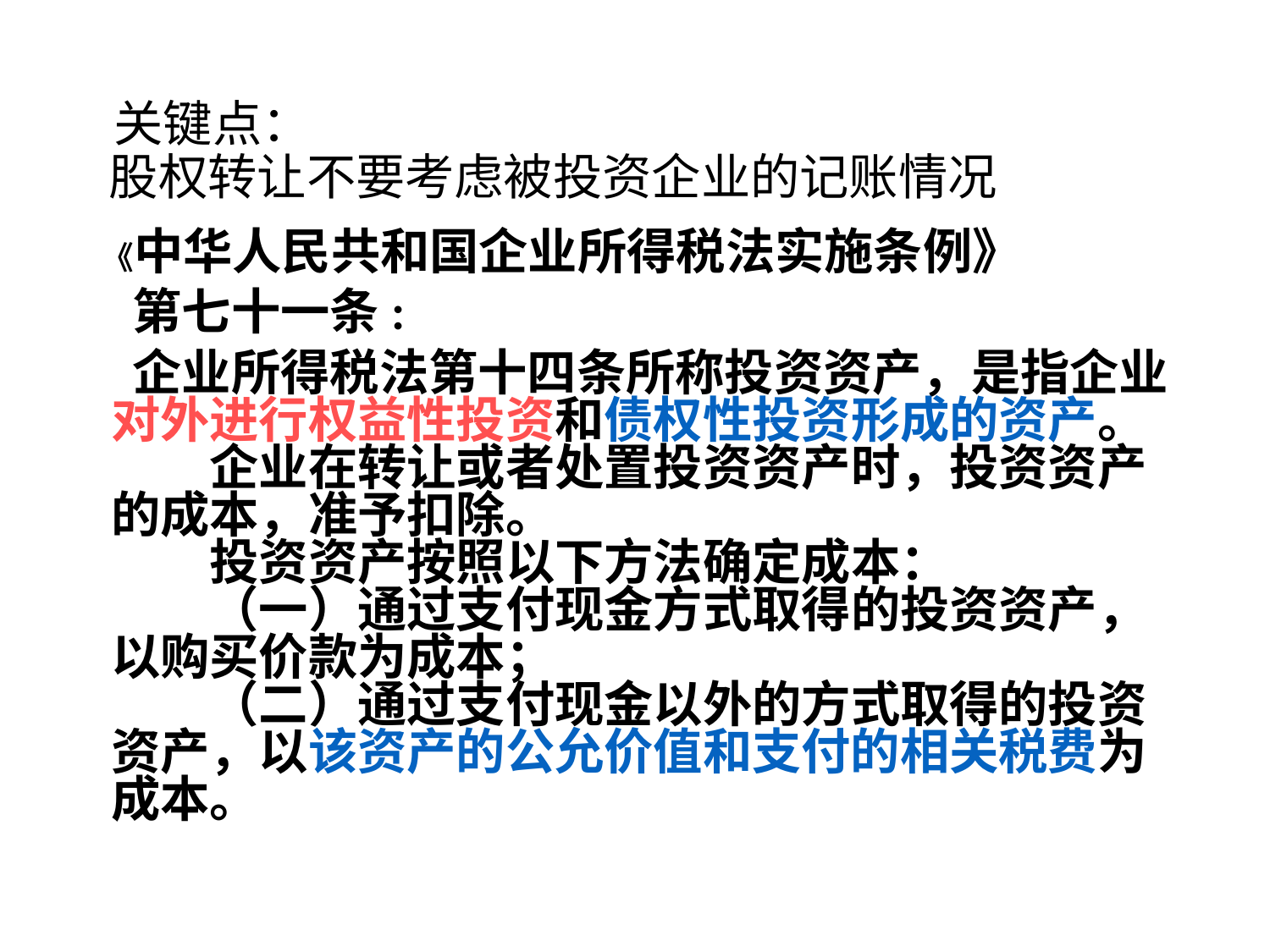

# 关键点： 股权转让不要考虑被投资企业的记账情况
 《中华人民共和国企业所得税法实施条例》
   第七十一条:
   企业所得税法第十四条所称投资资产，是指企业对外进行权益性投资和债权性投资形成的资产。
　　企业在转让或者处置投资资产时，投资资产的成本，准予扣除。
　　投资资产按照以下方法确定成本：
　　（一）通过支付现金方式取得的投资资产，以购买价款为成本；
　　（二）通过支付现金以外的方式取得的投资资产，以该资产的公允价值和支付的相关税费为成本。